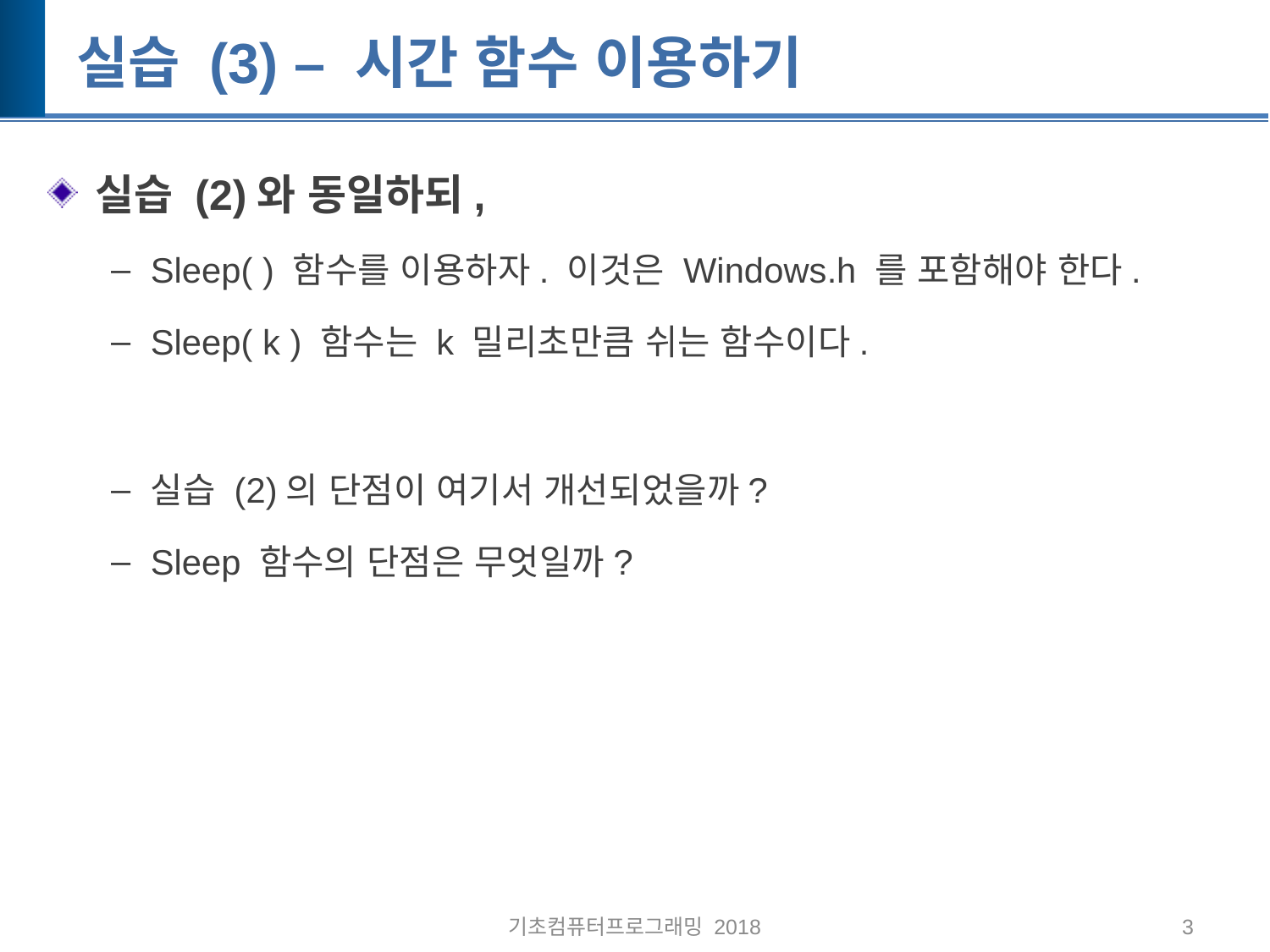

# 실습 (3) – 시간 함수 이용하기
실습 (2)와 동일하되,
Sleep( ) 함수를 이용하자. 이것은 Windows.h 를 포함해야 한다.
Sleep( k ) 함수는 k 밀리초만큼 쉬는 함수이다.

실습 (2)의 단점이 여기서 개선되었을까?
Sleep 함수의 단점은 무엇일까?

기초컴퓨터프로그래밍 2018
3